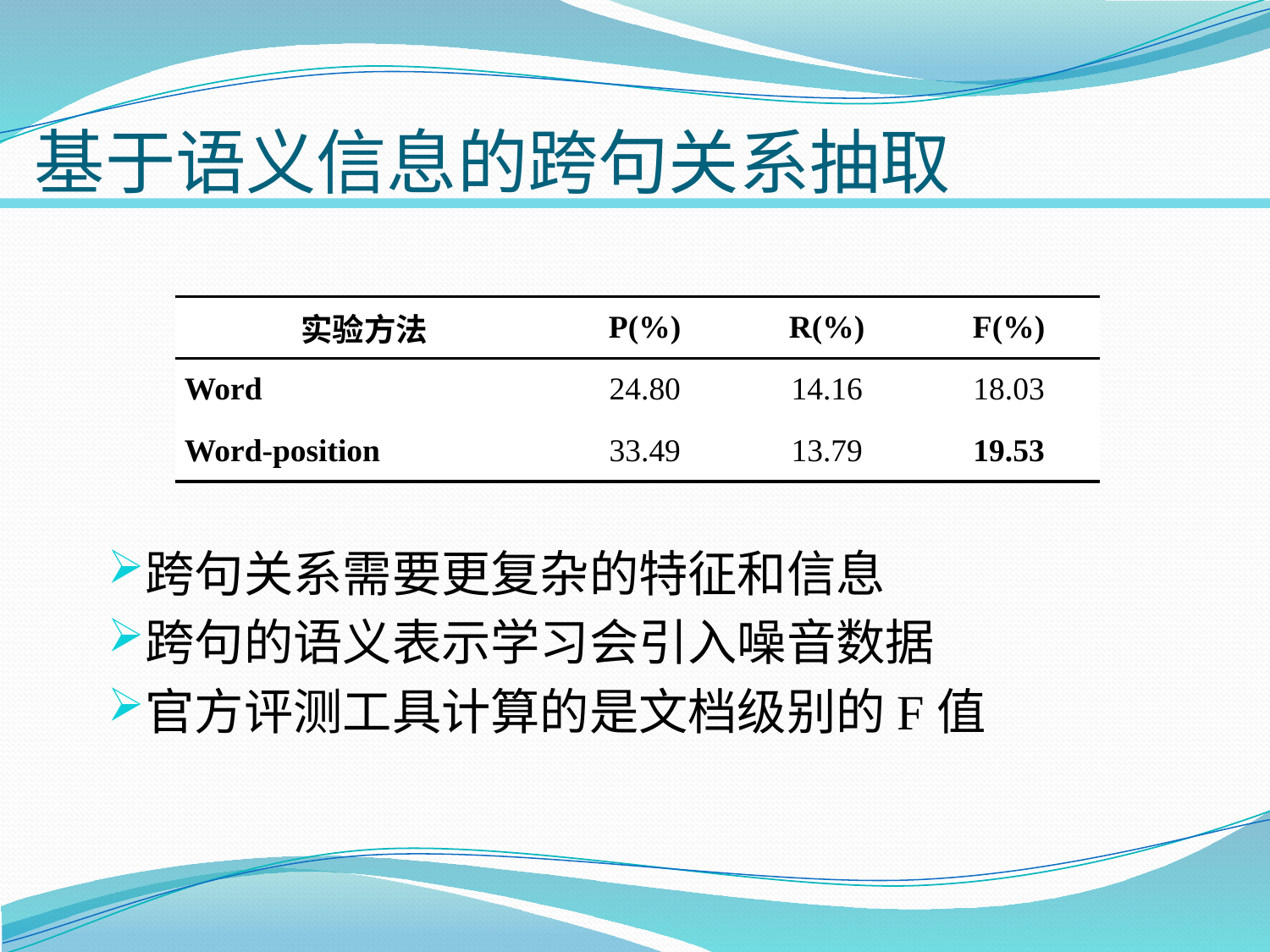

# 基于语义信息的跨句关系抽取

| 实验方法 | P(%) | R(%) | F(%) |
| --- | --- | --- | --- |
| Word | 24.80 | 14.16 | 18.03 |
| Word-position | 33.49 | 13.79 | 19.53 |
跨句关系需要更复杂的特征和信息
跨句的语义表示学习会引入噪音数据
官方评测工具计算的是文档级别的F值